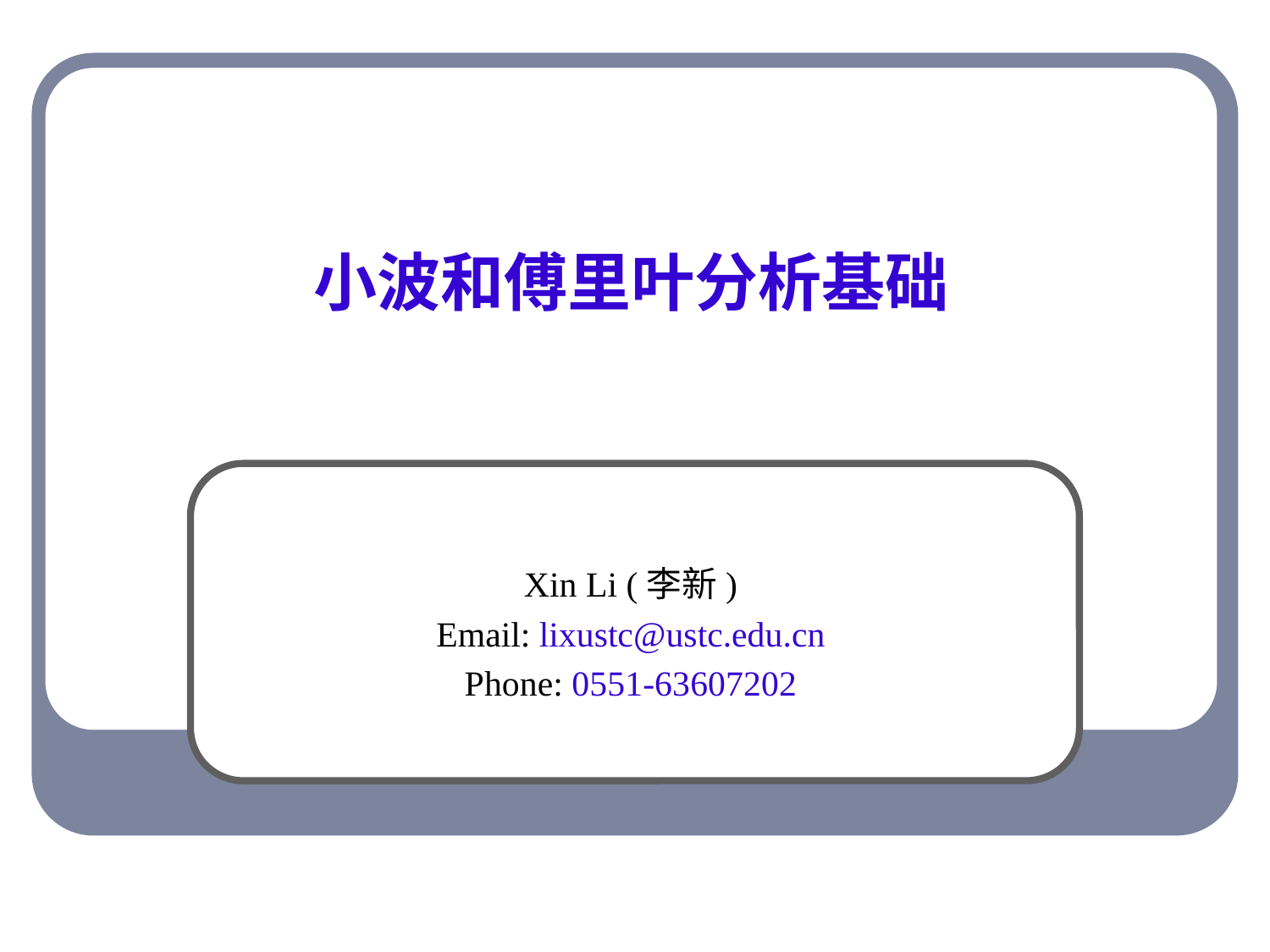

# 小波和傅里叶分析基础
Xin Li (李新)
Email: lixustc@ustc.edu.cn
Phone: 0551-63607202